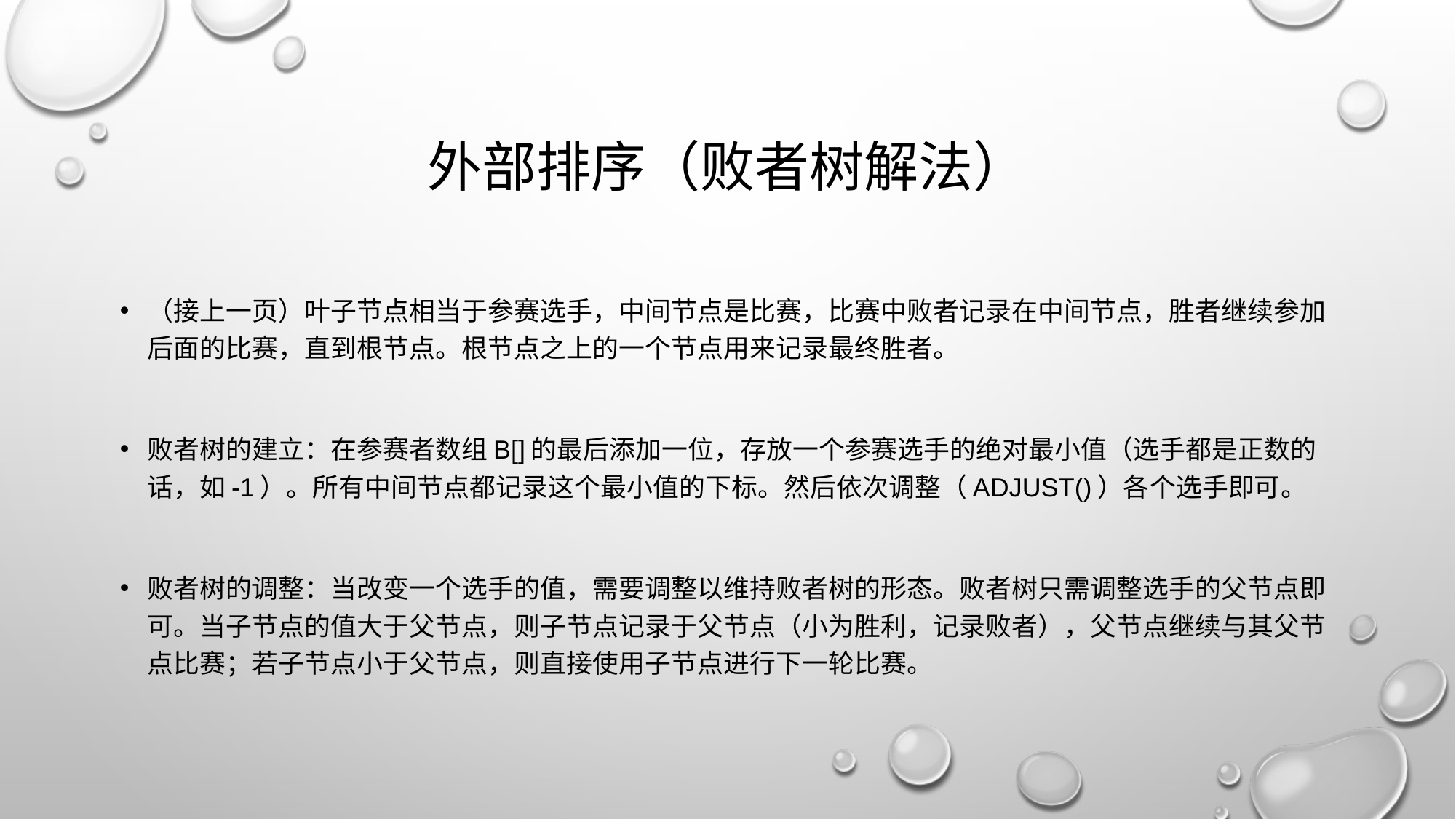

# 外部排序（败者树解法）
（接上一页）叶子节点相当于参赛选手，中间节点是比赛，比赛中败者记录在中间节点，胜者继续参加后面的比赛，直到根节点。根节点之上的一个节点用来记录最终胜者。

败者树的建立：在参赛者数组b[]的最后添加一位，存放一个参赛选手的绝对最小值（选手都是正数的话，如-1）。所有中间节点都记录这个最小值的下标。然后依次调整（adjust()）各个选手即可。

败者树的调整：当改变一个选手的值，需要调整以维持败者树的形态。败者树只需调整选手的父节点即可。当子节点的值大于父节点，则子节点记录于父节点（小为胜利，记录败者），父节点继续与其父节点比赛；若子节点小于父节点，则直接使用子节点进行下一轮比赛。